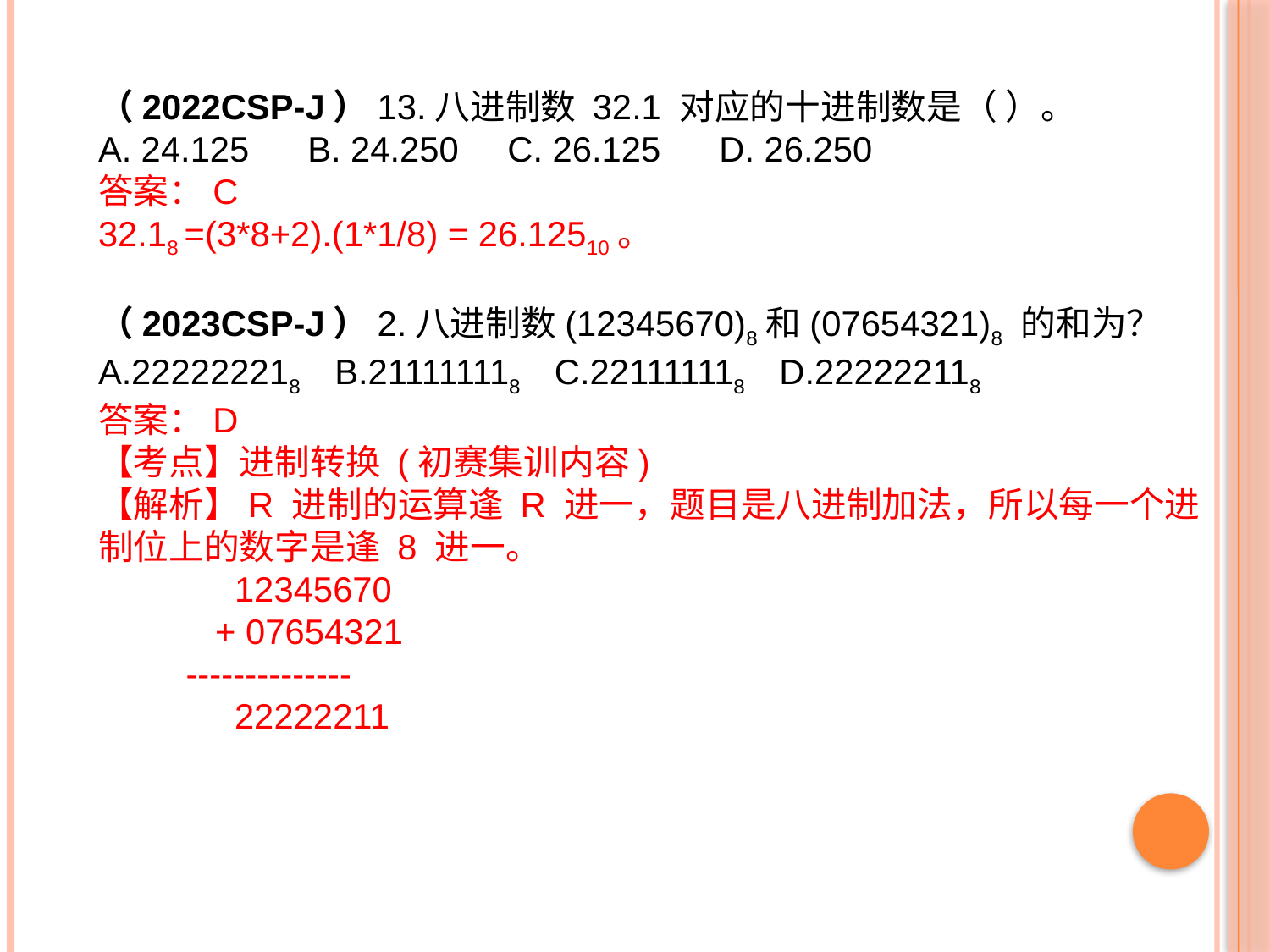

（2022CSP-J）13.八进制数 32.1 对应的十进制数是（ ）。
A. 24.125      B. 24.250     C. 26.125      D. 26.250
答案：C
32.18 =(3*8+2).(1*1/8) = 26.12510。

（2023CSP-J）2.八进制数(12345670)8和(07654321)8 的和为？
A.222222218      B.211111118      C.221111118      D.222222118
答案：D
【考点】进制转换 (初赛集训内容)
【解析】R 进制的运算逢 R 进一，题目是八进制加法，所以每一个进制位上的数字是逢 8 进一。
              12345670
            + 07654321
         --------------
              22222211